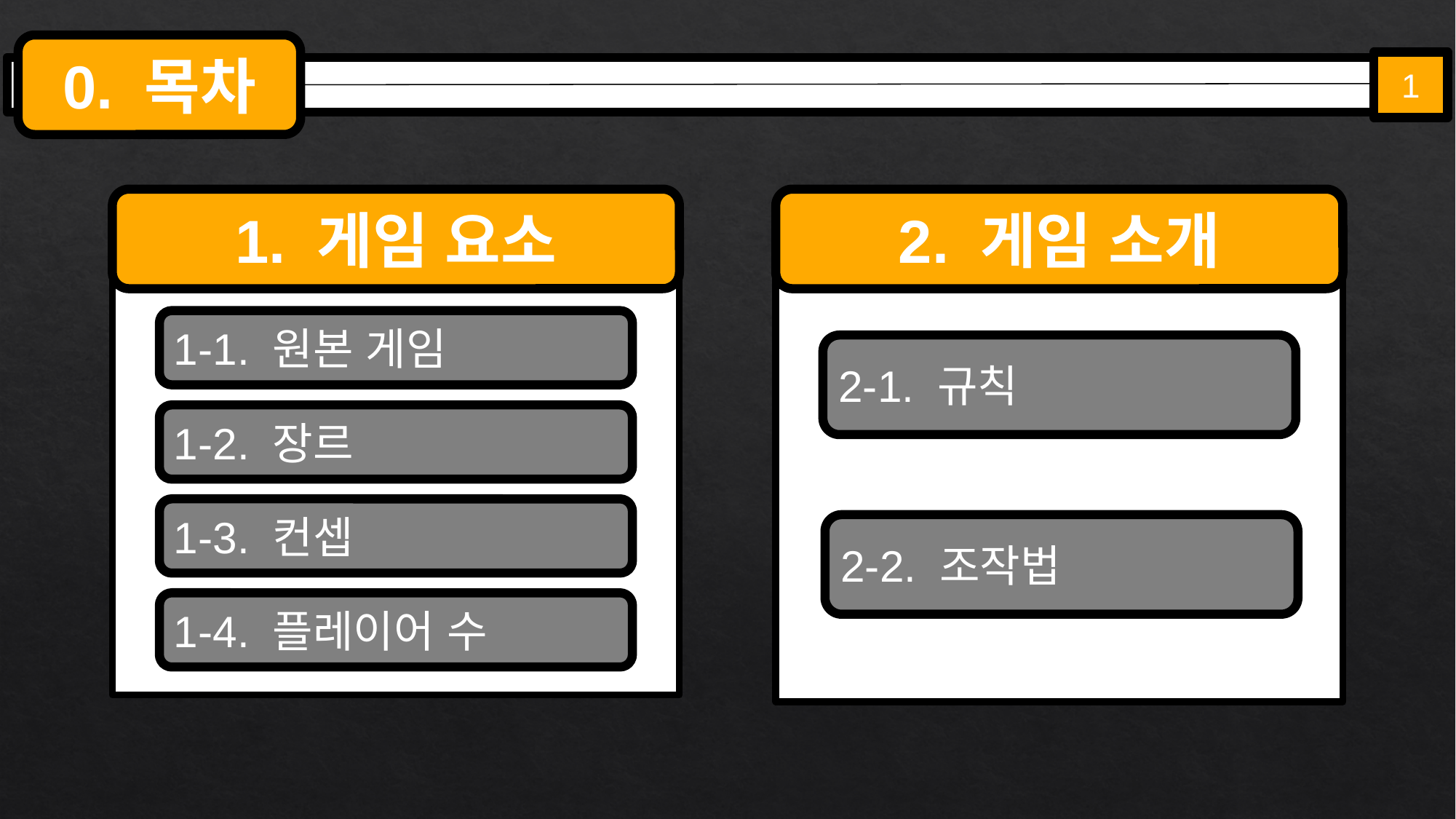

0. 목차
1

1. 게임 요소
2. 게임 소개

1-1. 원본 게임
2-1. 규칙
1-2. 장르
1-3. 컨셉
2-2. 조작법
1-4. 플레이어 수